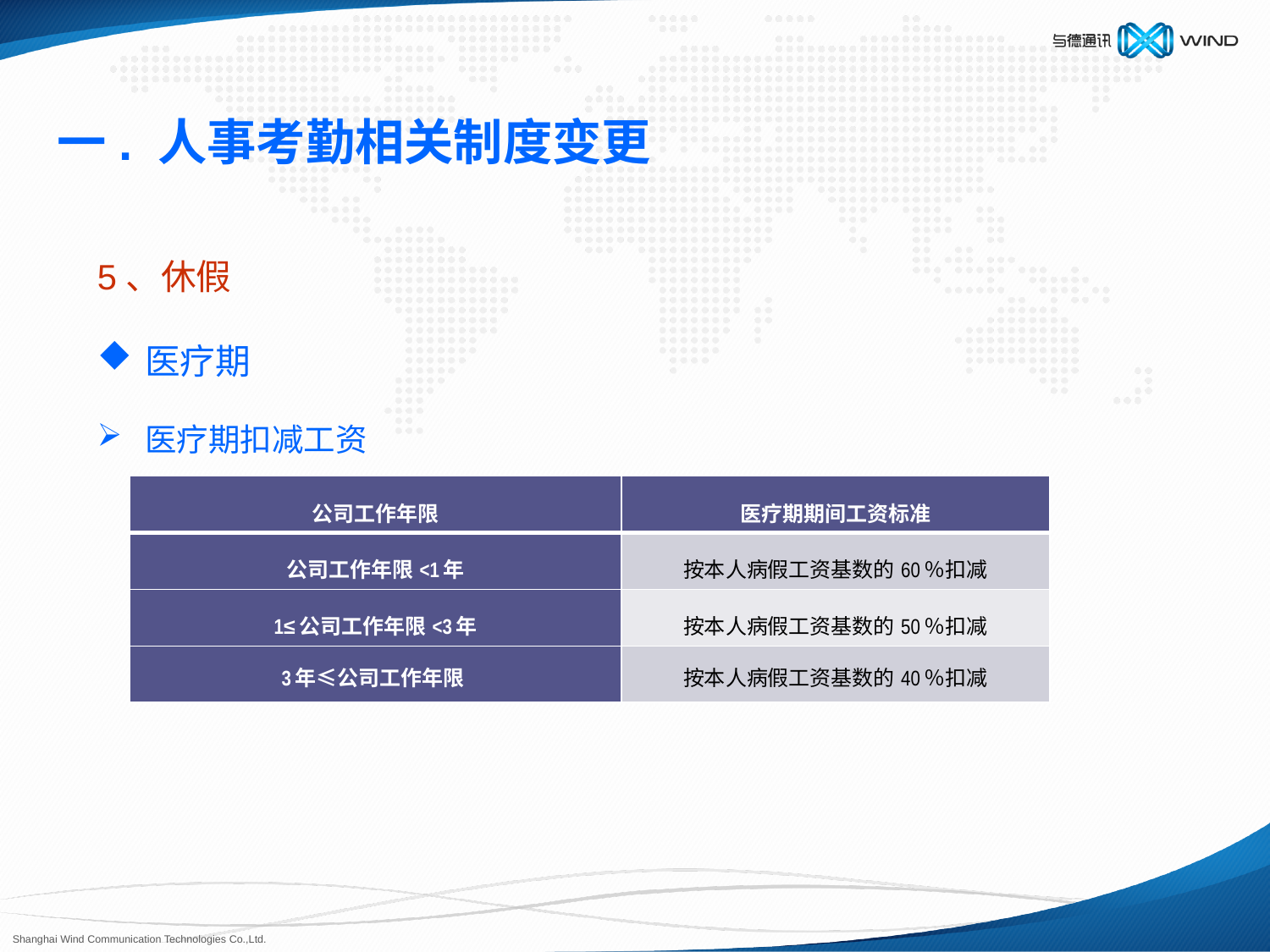

一. 人事考勤相关制度变更
5、休假
医疗期
医疗期扣减工资

| 公司工作年限 | 医疗期期间工资标准 |
| --- | --- |
| 公司工作年限<1年 | 按本人病假工资基数的60％扣减 |
| 1≤公司工作年限<3年 | 按本人病假工资基数的50％扣减 |
| 3年≤公司工作年限 | 按本人病假工资基数的40％扣减 |